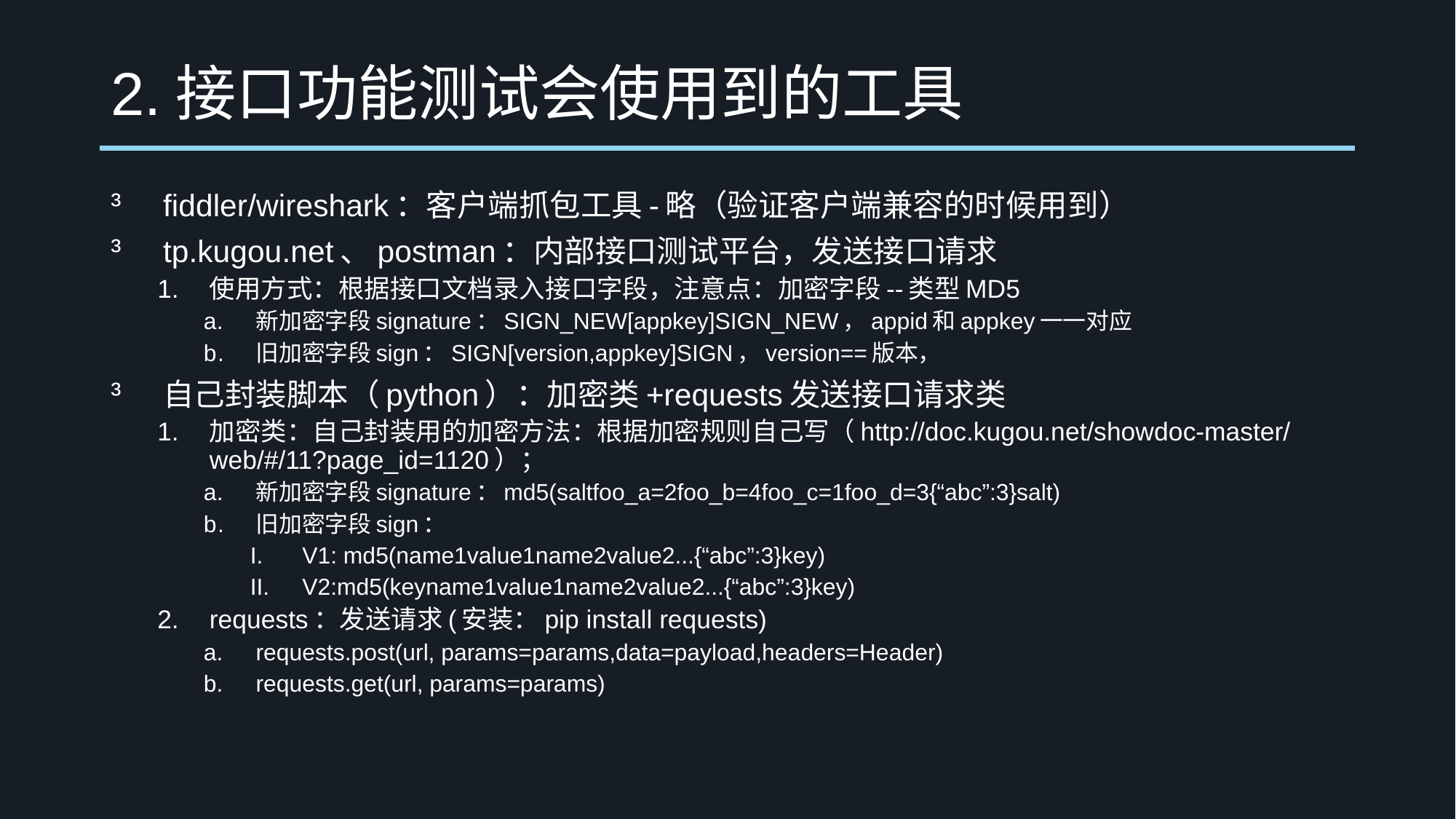

# 2.接口功能测试会使用到的工具
fiddler/wireshark：客户端抓包工具-略（验证客户端兼容的时候用到）
tp.kugou.net、postman：内部接口测试平台，发送接口请求
使用方式：根据接口文档录入接口字段，注意点：加密字段--类型MD5
新加密字段signature：SIGN_NEW[appkey]SIGN_NEW，appid和appkey一一对应
旧加密字段sign：SIGN[version,appkey]SIGN，version==版本，
自己封装脚本（python）：加密类+requests发送接口请求类
加密类：自己封装用的加密方法：根据加密规则自己写（http://doc.kugou.net/showdoc-master/web/#/11?page_id=1120）；
新加密字段signature：md5(saltfoo_a=2foo_b=4foo_c=1foo_d=3{“abc”:3}salt)
旧加密字段sign：
V1: md5(name1value1name2value2...{“abc”:3}key)
V2:md5(keyname1value1name2value2...{“abc”:3}key)
requests：发送请求(安装：pip install requests)
requests.post(url, params=params,data=payload,headers=Header)
requests.get(url, params=params)